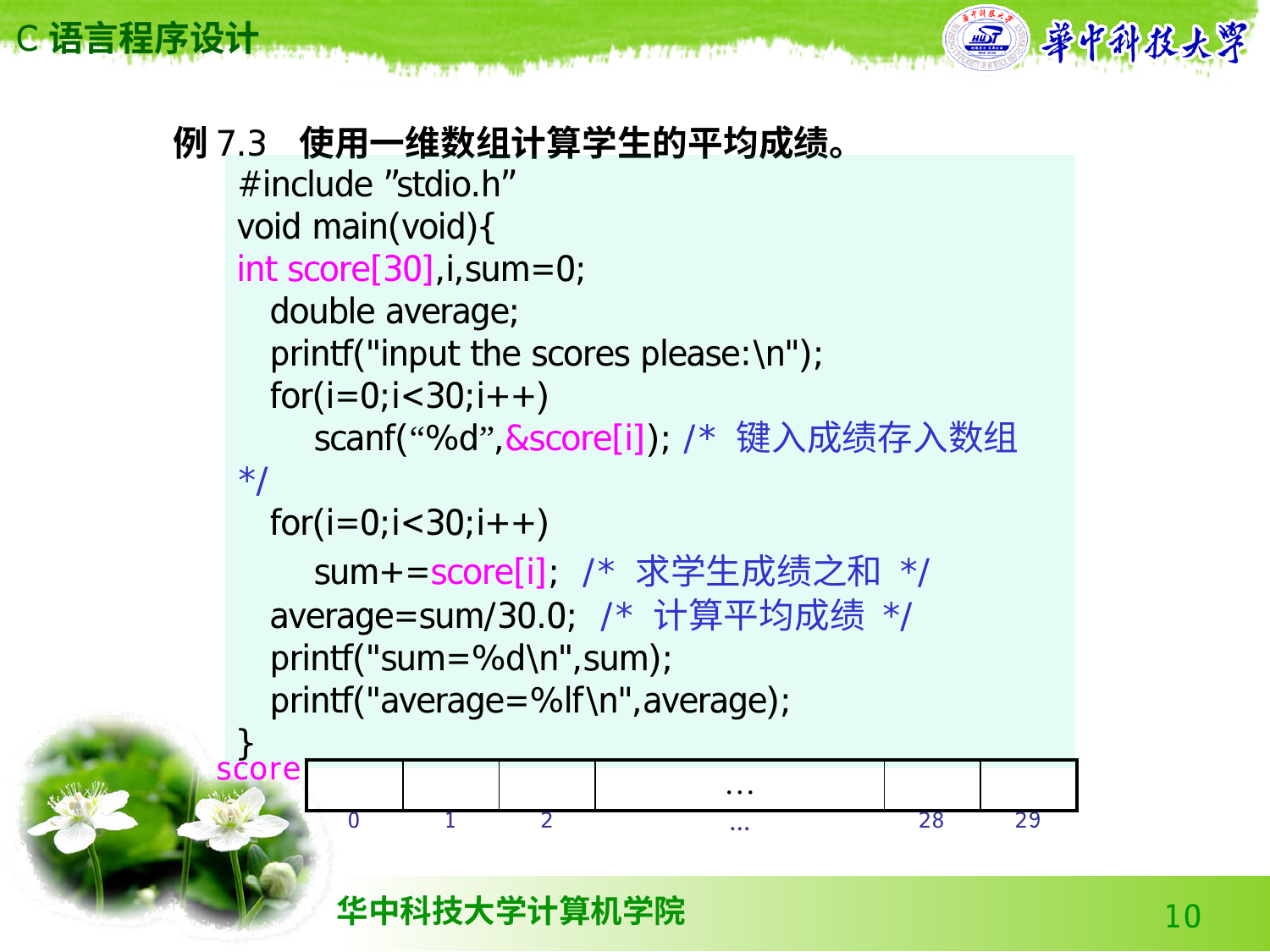

例7.3  使用一维数组计算学生的平均成绩。
#include ”stdio.h”
void main(void){
int score[30],i,sum=0;
   double average;
   printf("input the scores please:\n");
   for(i=0;i<30;i++)
       scanf(“%d”,&score[i]); /* 键入成绩存入数组 */
   for(i=0;i<30;i++)
       sum+=score[i];  /* 求学生成绩之和 */
   average=sum/30.0;  /* 计算平均成绩 */
   printf("sum=%d\n",sum);
   printf("average=%lf\n",average);
}
score
|  |  |  |  | … |  |  |  |
| --- | --- | --- | --- | --- | --- | --- | --- |
| 0 | 1 | 2 |  | … |  | 28 | 29 |
| --- | --- | --- | --- | --- | --- | --- | --- |
10